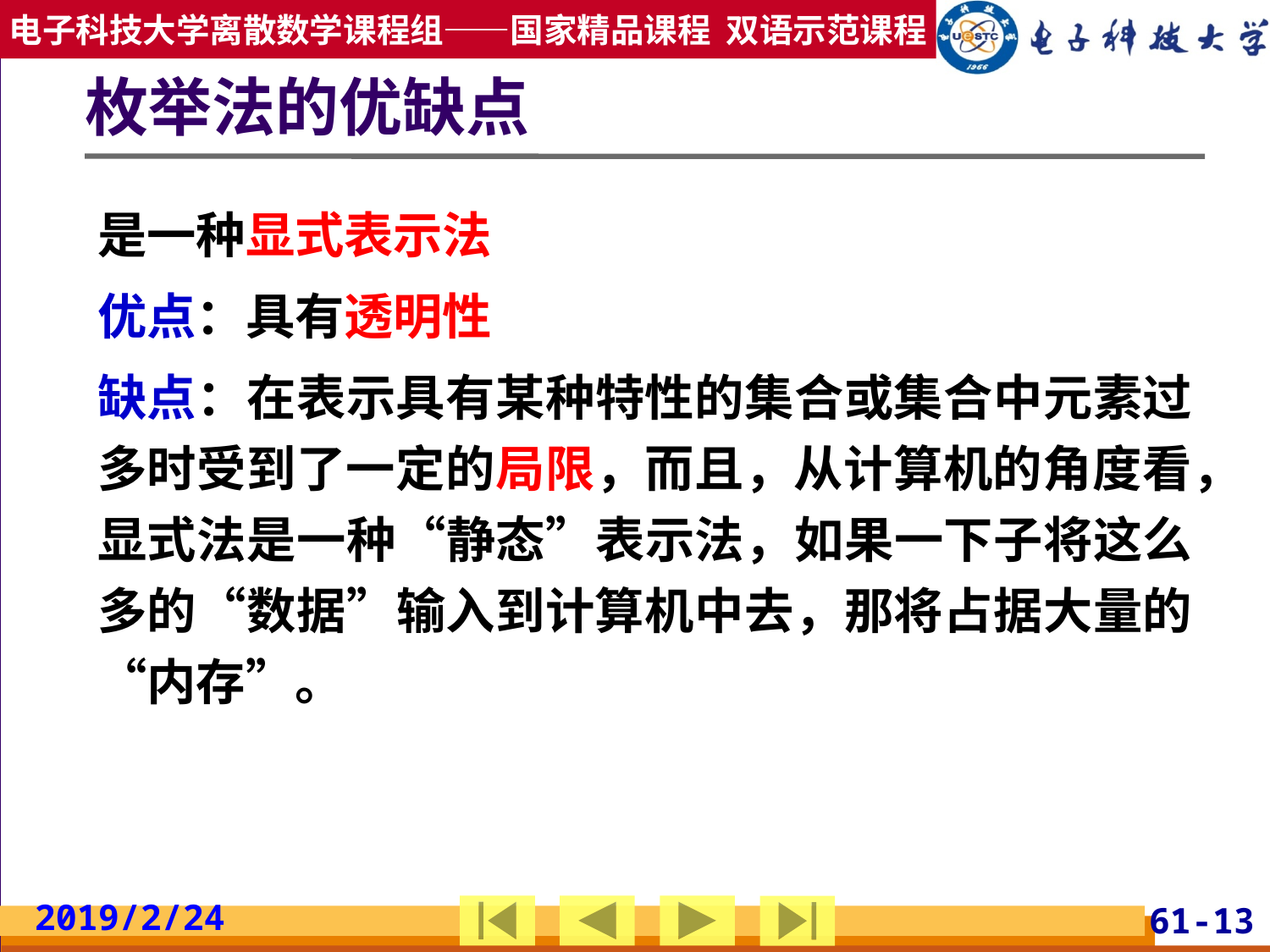

# 枚举法的优缺点
是一种显式表示法
优点：具有透明性
缺点：在表示具有某种特性的集合或集合中元素过多时受到了一定的局限，而且，从计算机的角度看，显式法是一种“静态”表示法，如果一下子将这么多的“数据”输入到计算机中去，那将占据大量的“内存”。
2019/2/24